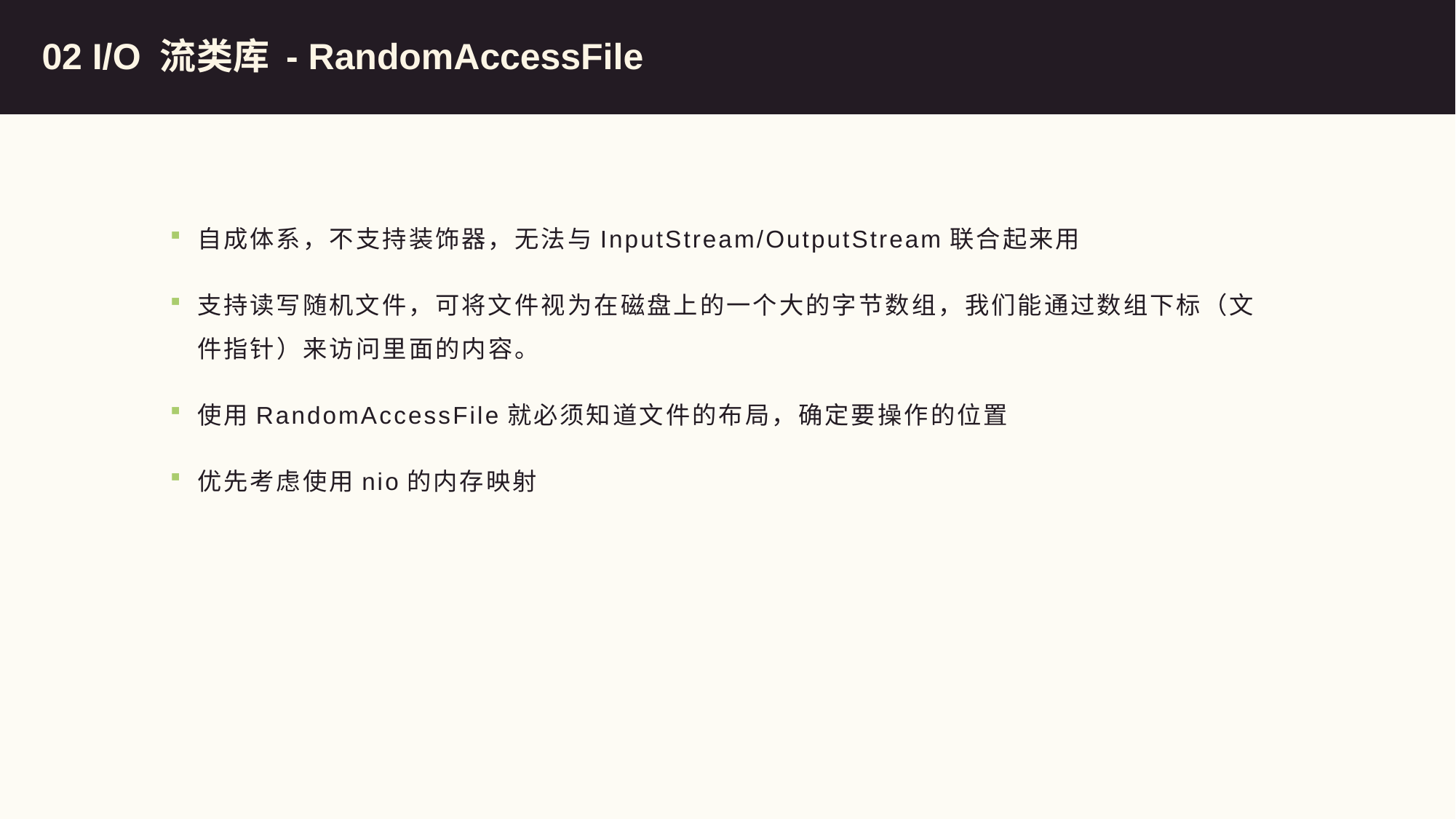

总结
02 I/O 流类库 - RandomAccessFile
自成体系，不支持装饰器，无法与InputStream/OutputStream联合起来用
支持读写随机文件，可将文件视为在磁盘上的一个大的字节数组，我们能通过数组下标（文件指针）来访问里面的内容。
使用RandomAccessFile就必须知道文件的布局，确定要操作的位置
优先考虑使用nio的内存映射